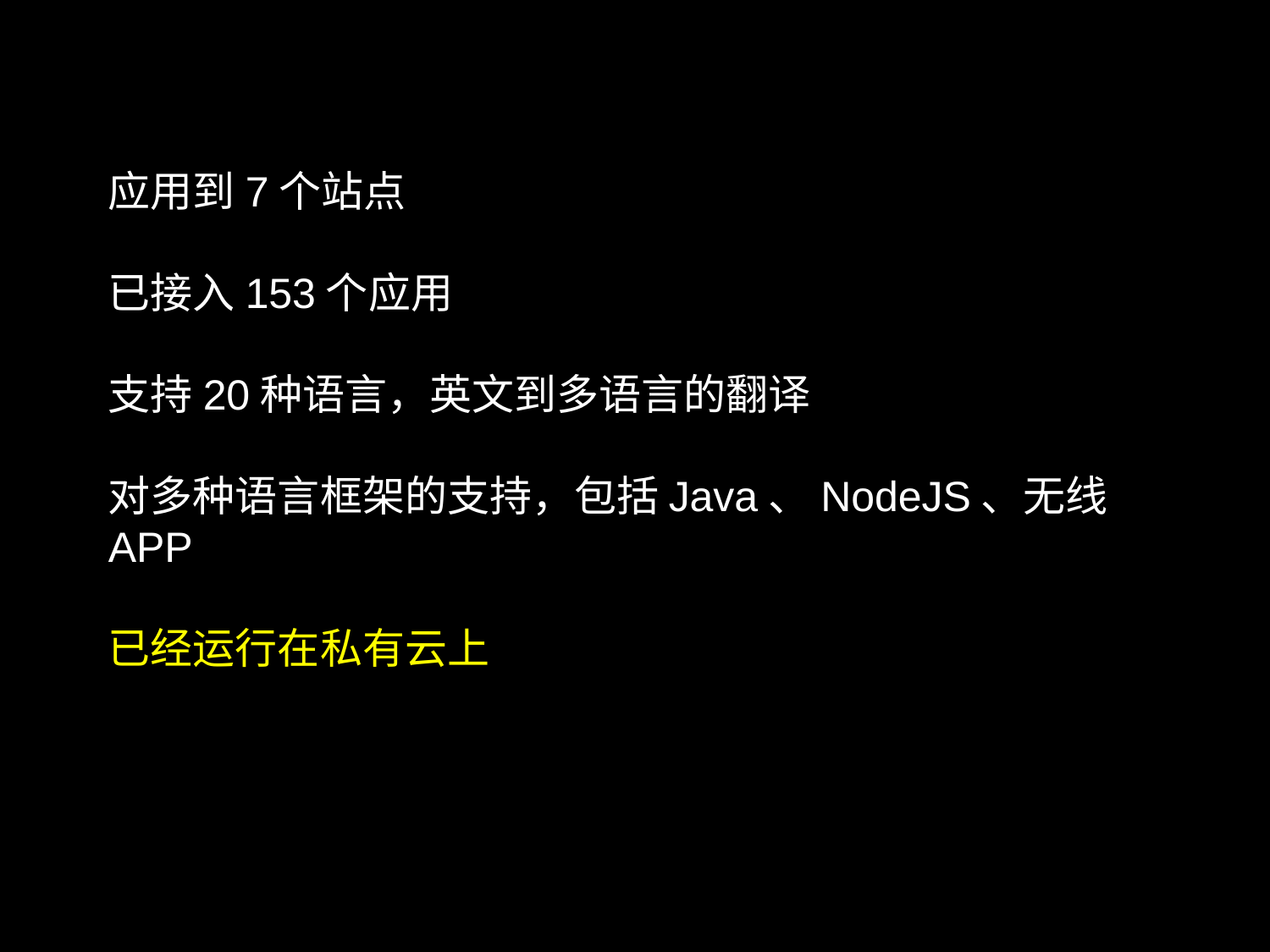

应用到7个站点

已接入153个应用

支持20种语言，英文到多语言的翻译

对多种语言框架的支持，包括Java、NodeJS、无线APP

已经运行在私有云上